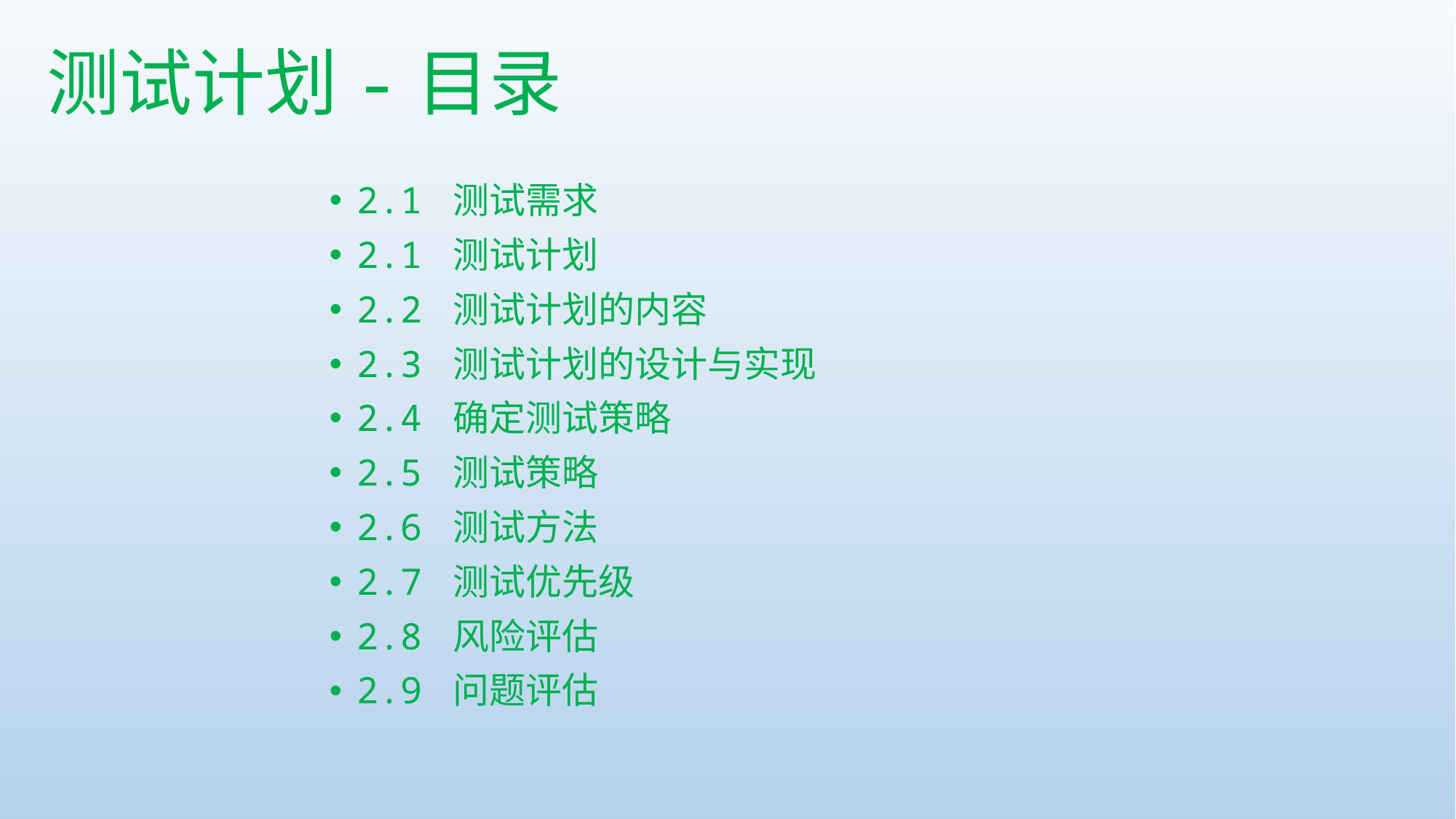

测试计划-目录
2.1 测试需求
2.1 测试计划
2.2 测试计划的内容
2.3 测试计划的设计与实现
2.4 确定测试策略
2.5 测试策略
2.6 测试方法
2.7 测试优先级
2.8 风险评估
2.9 问题评估